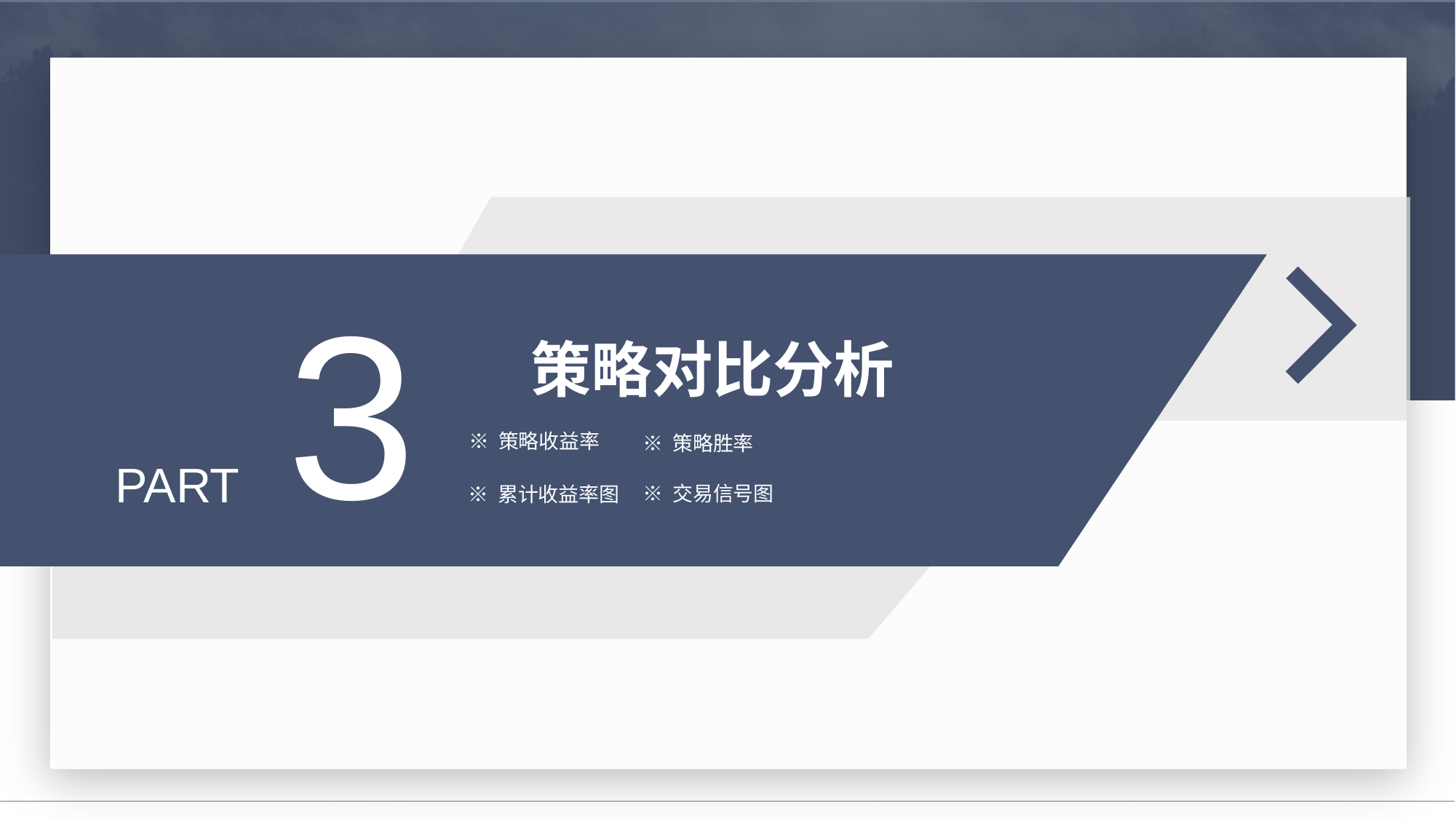

3

策略对比分析

※ 策略收益率
※ 策略胜率
PART
※ 交易信号图
※ 累计收益率图